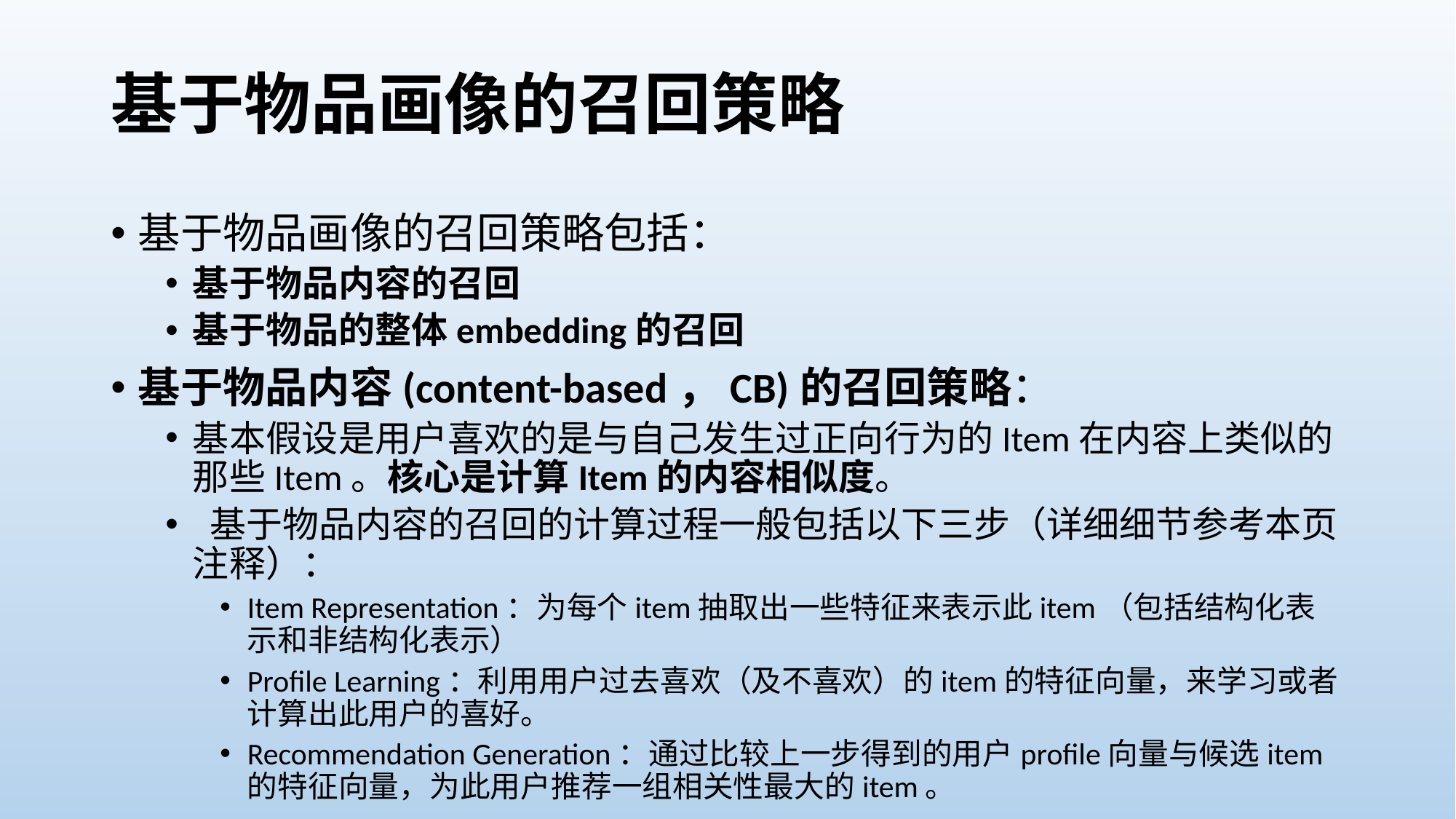

# 基于物品画像的召回策略
基于物品画像的召回策略包括：
基于物品内容的召回
基于物品的整体embedding的召回
基于物品内容(content-based，CB)的召回策略：
基本假设是用户喜欢的是与自己发生过正向行为的Item在内容上类似的那些Item。核心是计算Item的内容相似度。
 基于物品内容的召回的计算过程一般包括以下三步（详细细节参考本页注释）：
Item Representation：为每个item抽取出一些特征来表示此item（包括结构化表示和非结构化表示）
Profile Learning：利用用户过去喜欢（及不喜欢）的item的特征向量，来学习或者计算出此用户的喜好。
Recommendation Generation：通过比较上一步得到的用户profile向量与候选item的特征向量，为此用户推荐一组相关性最大的item。